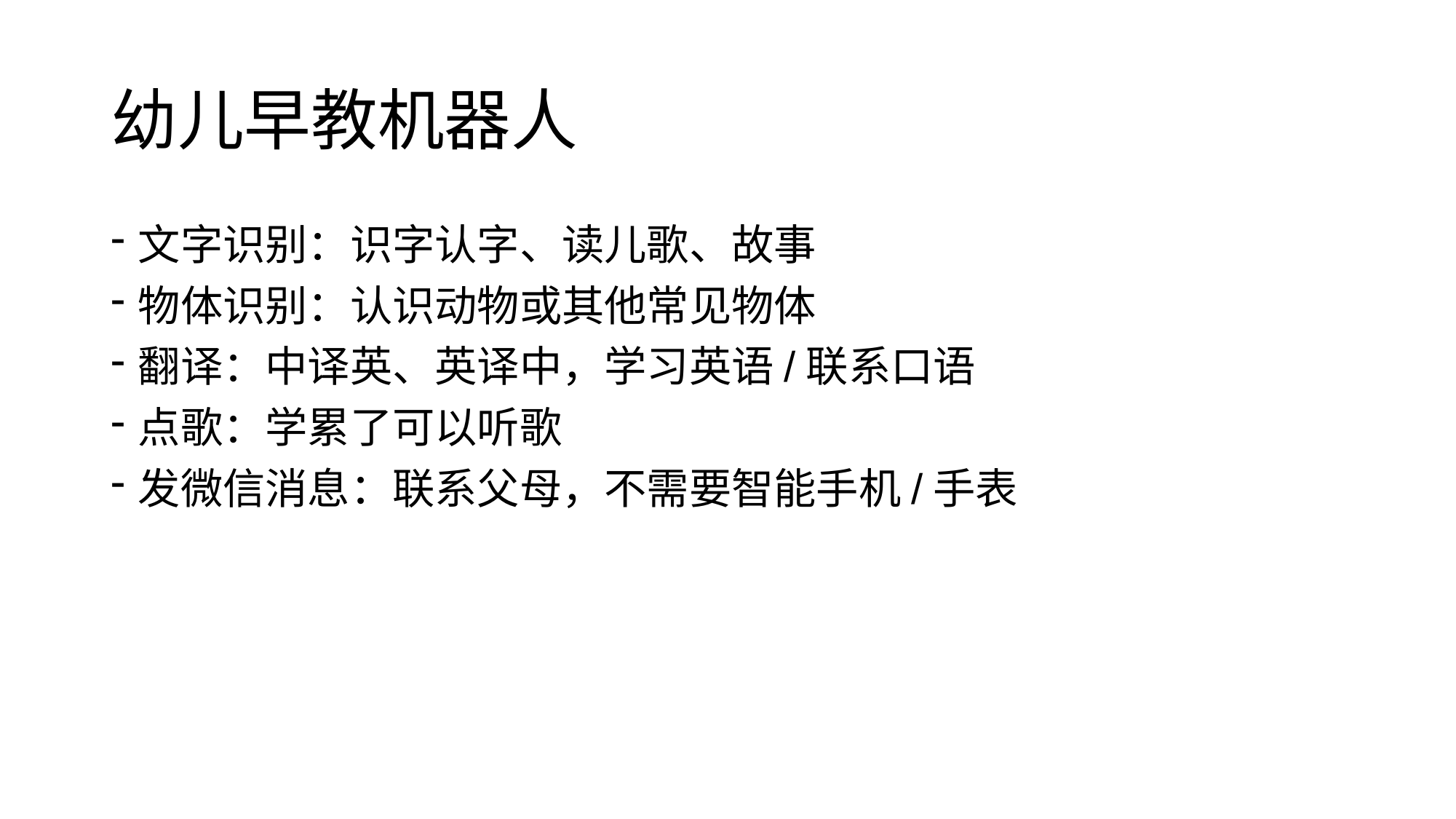

# 幼儿早教机器人
文字识别：识字认字、读儿歌、故事
物体识别：认识动物或其他常见物体
翻译：中译英、英译中，学习英语/联系口语
点歌：学累了可以听歌
发微信消息：联系父母，不需要智能手机/手表